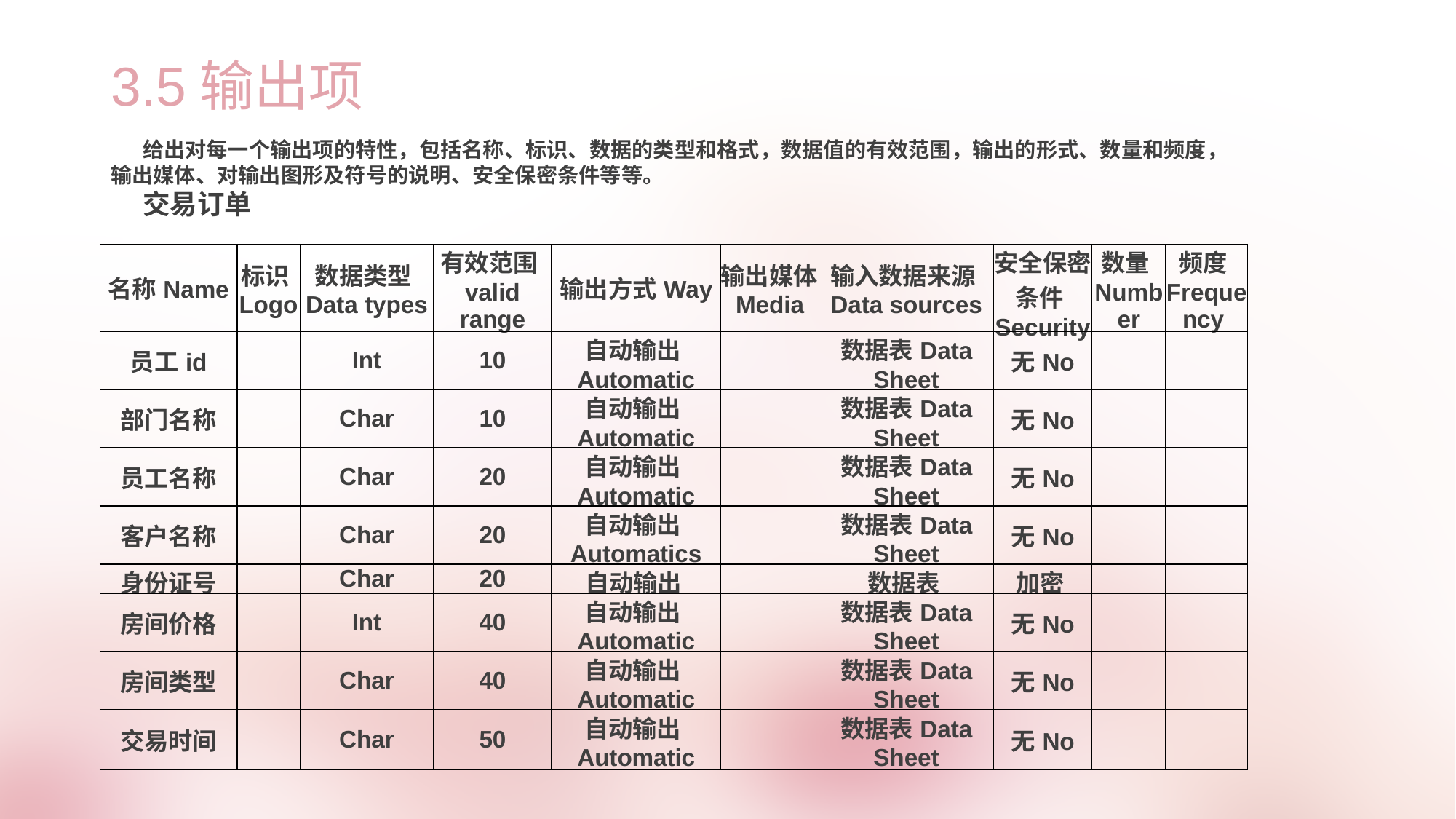

# 3.5输出项
给出对每一个输出项的特性，包括名称、标识、数据的类型和格式，数据值的有效范围，输出的形式、数量和频度，输出媒体、对输出图形及符号的说明、安全保密条件等等。
交易订单
| 名称Name | 标识Logo | 数据类型Data types | 有效范围valid range | 输出方式Way | 输出媒体Media | 输入数据来源Data sources | 安全保密条件Security | 数量Number | 频度Frequency |
| --- | --- | --- | --- | --- | --- | --- | --- | --- | --- |
| 员工id |  | Int | 10 | 自动输出Automatic |  | 数据表Data Sheet | 无No |  |  |
| 部门名称 |  | Char | 10 | 自动输出Automatic |  | 数据表Data Sheet | 无No |  |  |
| 员工名称 |  | Char | 20 | 自动输出Automatic |  | 数据表Data Sheet | 无No |  |  |
| 客户名称 |  | Char | 20 | 自动输出Automatics |  | 数据表Data Sheet | 无No |  |  |
| 身份证号 |  | Char | 20 | 自动输出 |  | 数据表 | 加密 |  |  |
| 房间价格 |  | Int | 40 | 自动输出Automatic |  | 数据表Data Sheet | 无No |  |  |
| 房间类型 |  | Char | 40 | 自动输出Automatic |  | 数据表Data Sheet | 无No |  |  |
| 交易时间 |  | Char | 50 | 自动输出Automatic |  | 数据表Data Sheet | 无No |  |  |